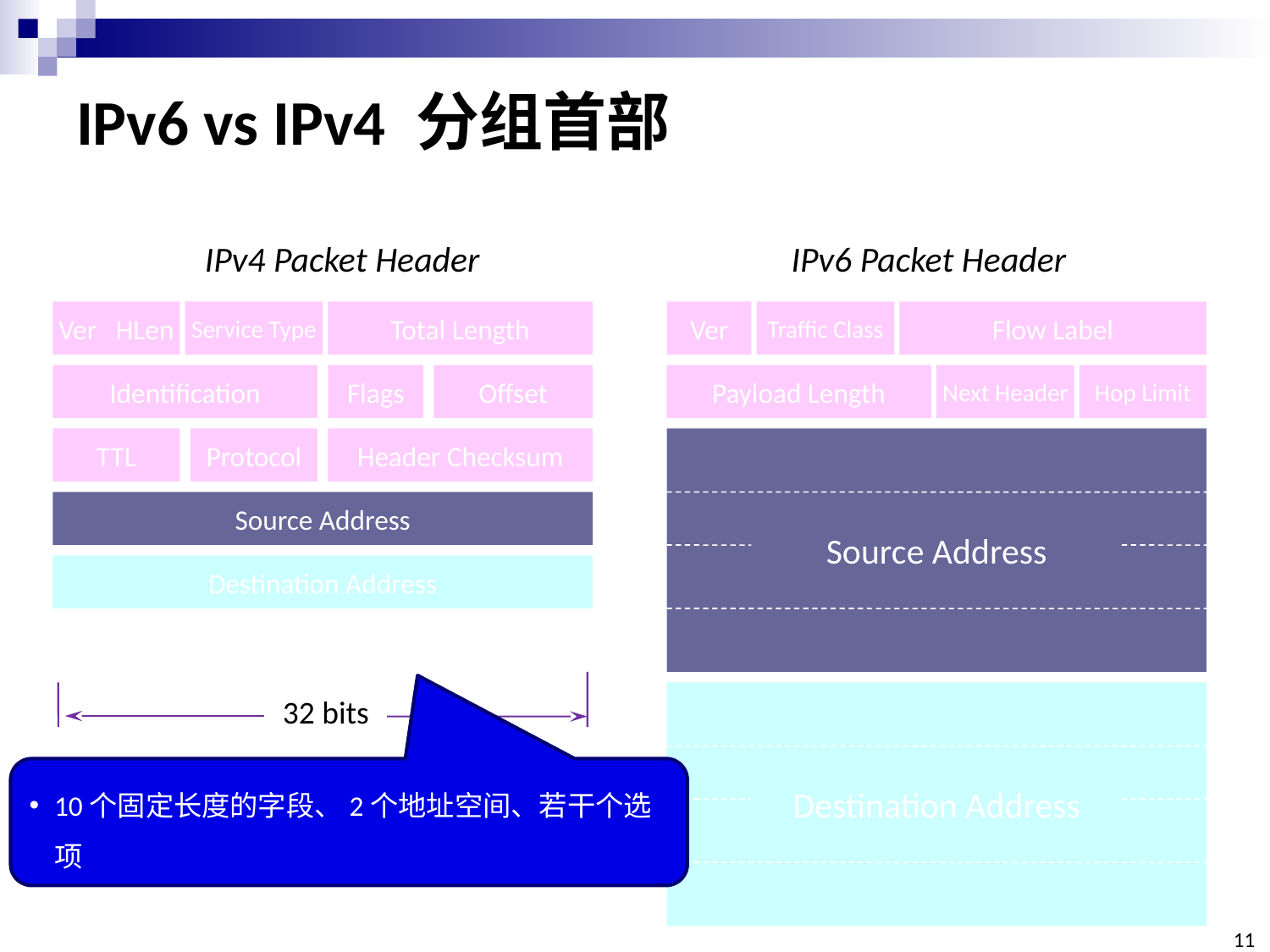

# IPv6 vs IPv4 分组首部
IPv4 Packet Header
IPv6 Packet Header
Ver   HLen
Service Type
Total Length
Identification
Flags
Offset
TTL
Protocol
Header Checksum

Source Address
Destination Address
Options + Padding
Ver
Traffic Class
Flow Label
Payload Length
Next Header
Hop Limit
Source Address

Destination Address

32 bits

10个固定长度的字段、2个地址空间、若干个选项
11